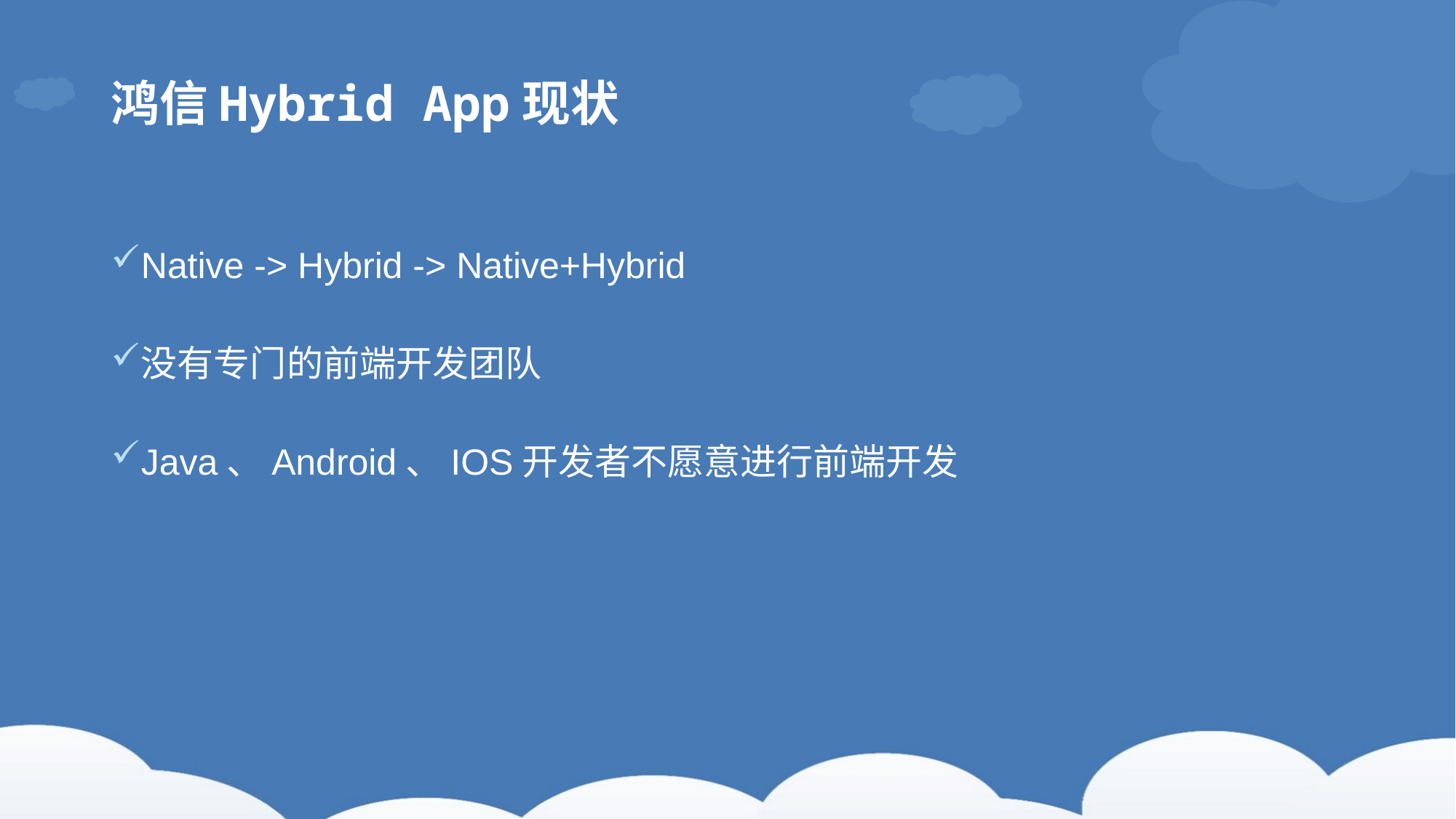

# 鸿信Hybrid App现状
Native -> Hybrid -> Native+Hybrid
没有专门的前端开发团队
Java、Android、IOS开发者不愿意进行前端开发